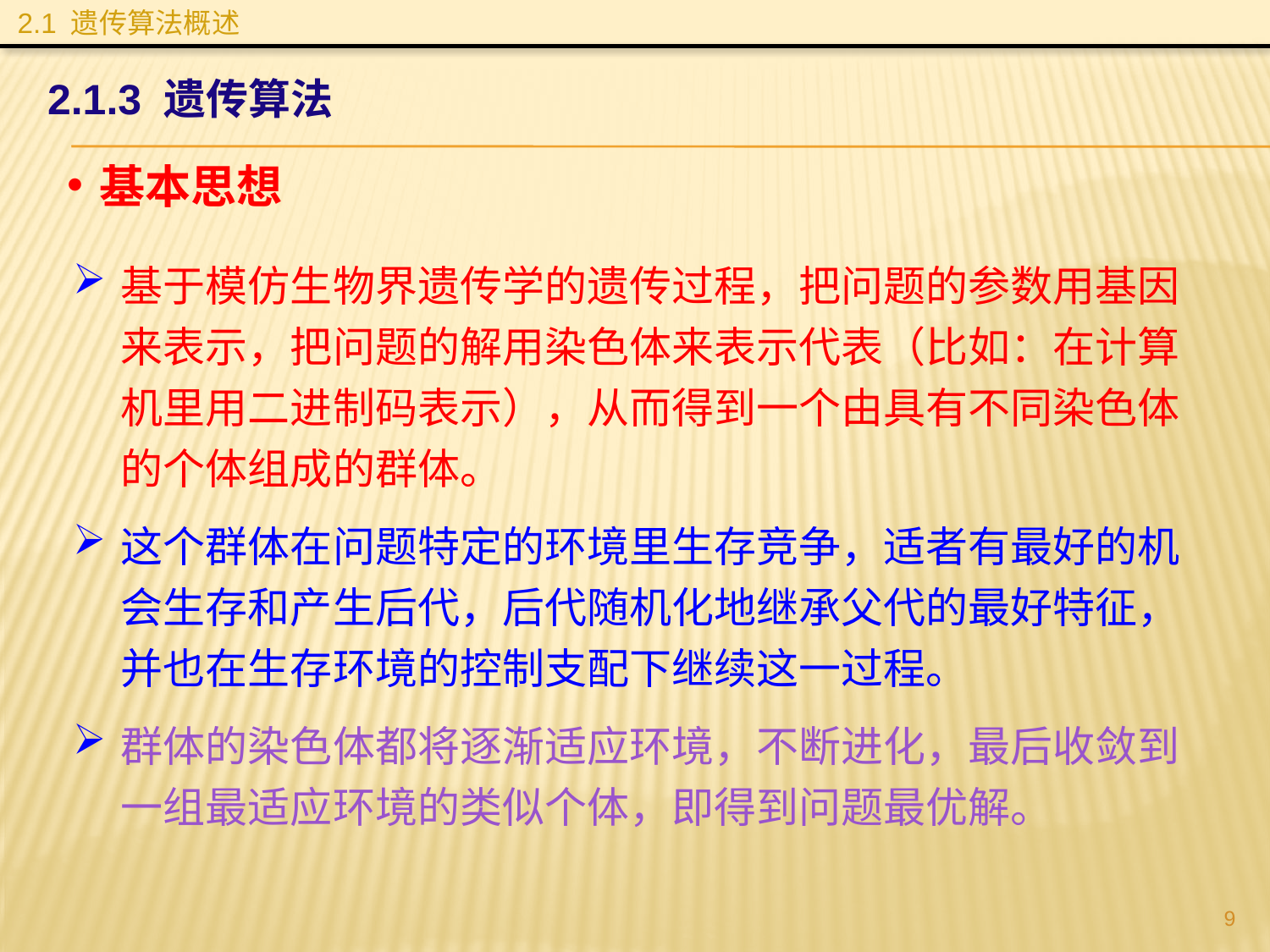

2.1 遗传算法概述

2.1.3 遗传算法
基本思想
基于模仿生物界遗传学的遗传过程，把问题的参数用基因来表示，把问题的解用染色体来表示代表（比如：在计算机里用二进制码表示），从而得到一个由具有不同染色体的个体组成的群体。
这个群体在问题特定的环境里生存竞争，适者有最好的机会生存和产生后代，后代随机化地继承父代的最好特征，并也在生存环境的控制支配下继续这一过程。
群体的染色体都将逐渐适应环境，不断进化，最后收敛到一组最适应环境的类似个体，即得到问题最优解。
9